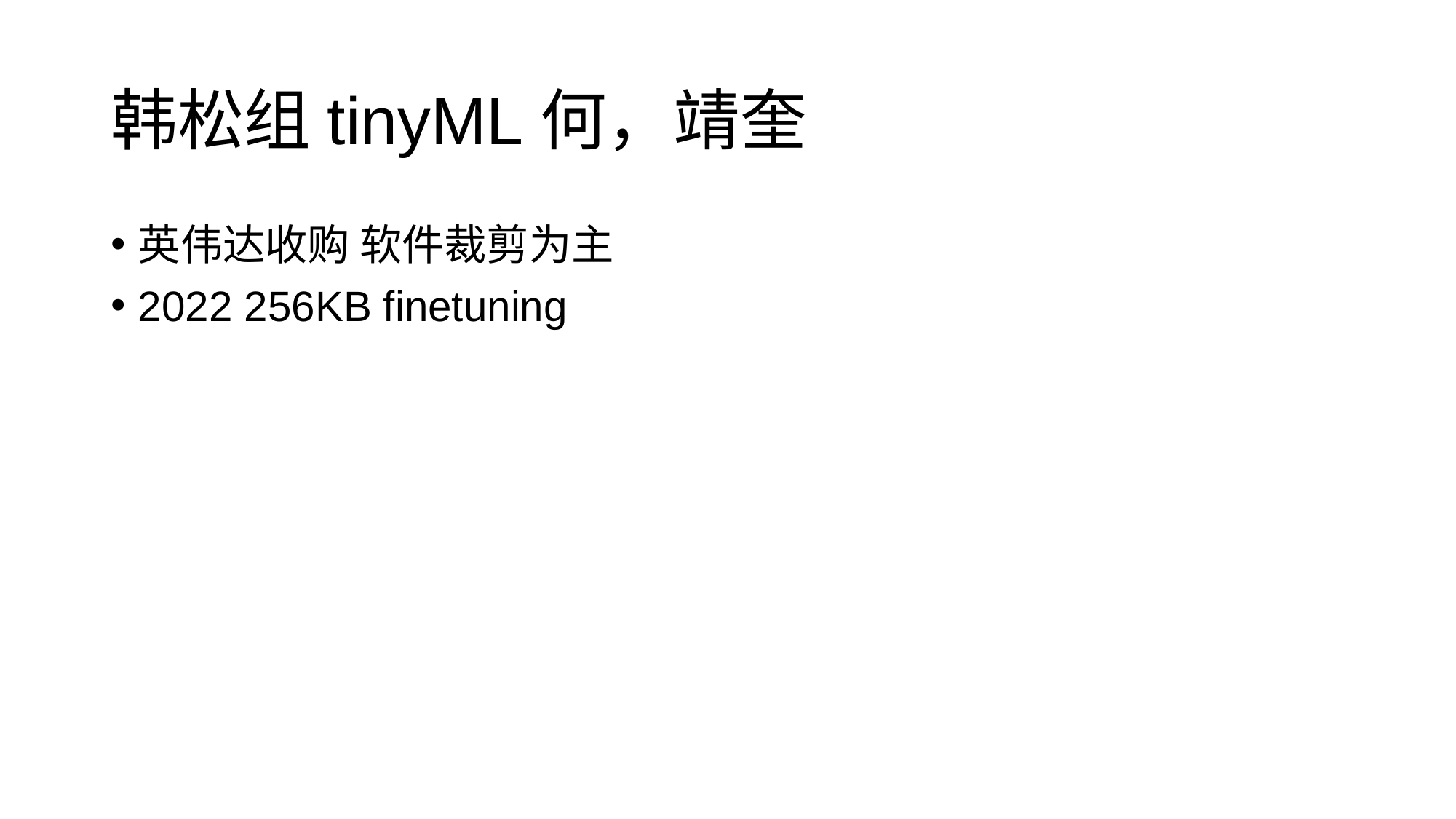

# 韩松组tinyML何，靖奎
英伟达收购 软件裁剪为主
2022 256KB finetuning